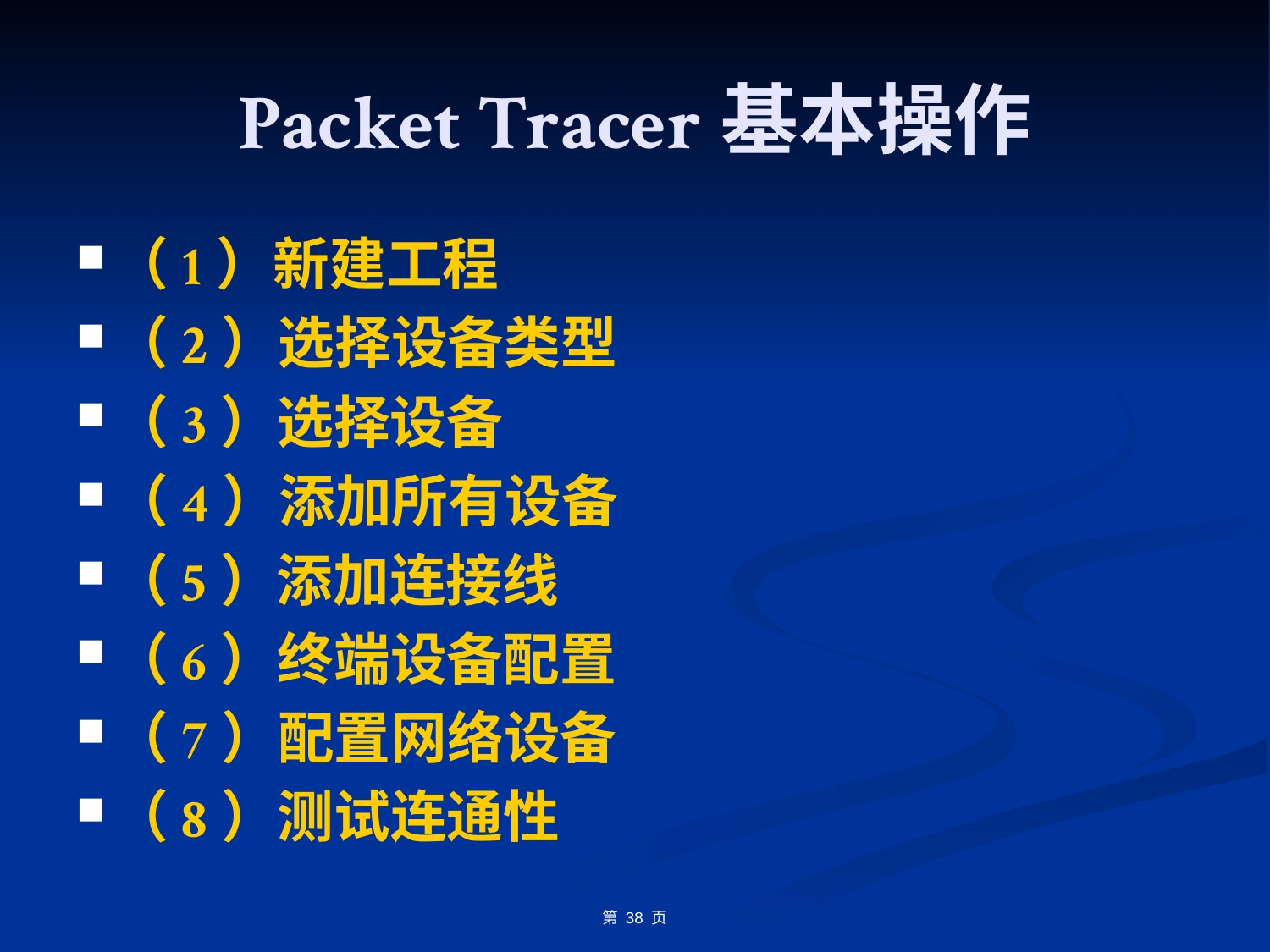

# Packet Tracer基本操作
（1）新建工程
（2）选择设备类型
（3）选择设备
（4）添加所有设备
（5）添加连接线
（6）终端设备配置
（7）配置网络设备
（8）测试连通性

第 38 页